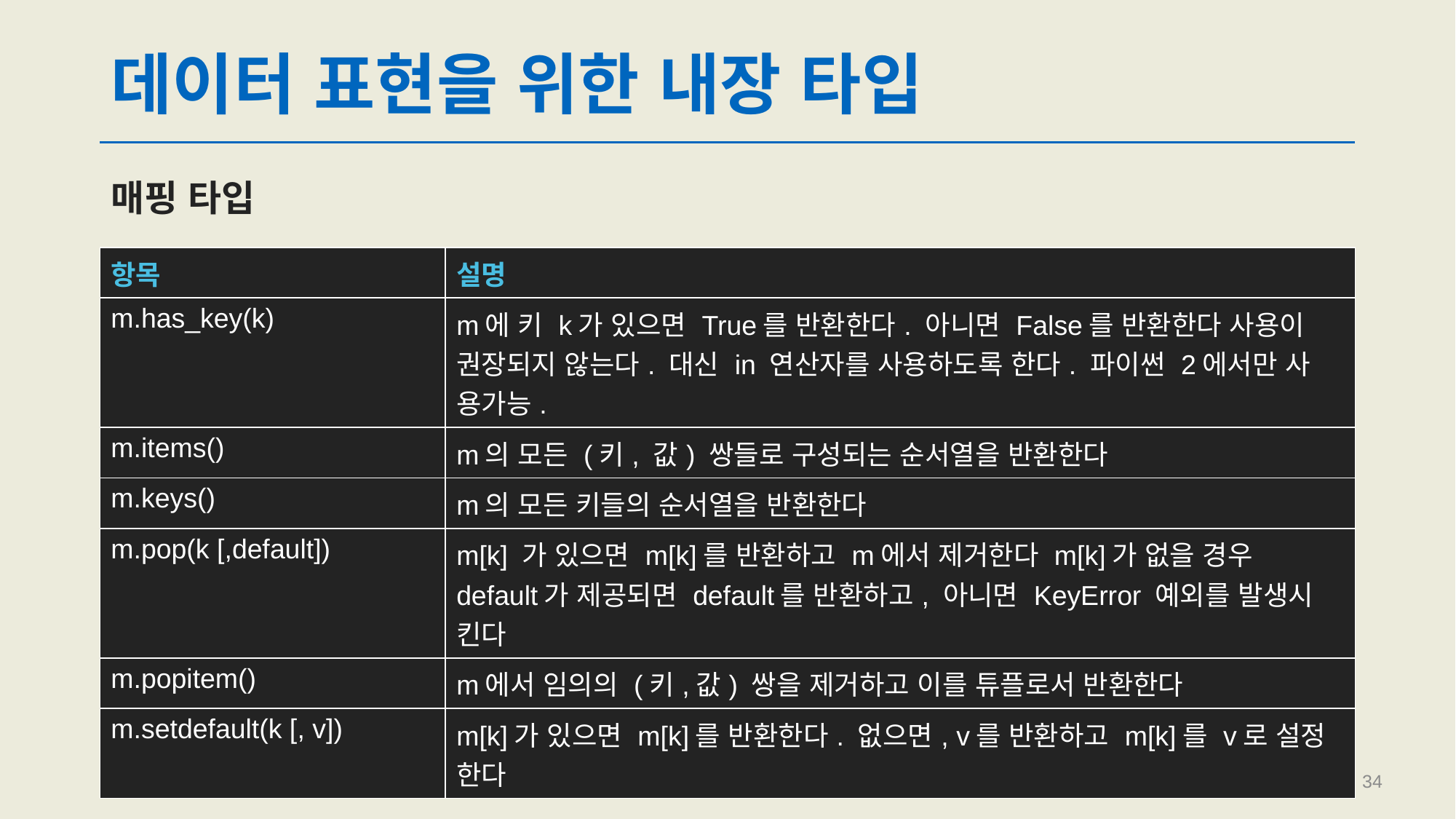

# 데이터 표현을 위한 내장 타입
매핑 타입
| 항목 | 설명 |
| --- | --- |
| m.has\_key(k) | m에 키 k가 있으면 True를 반환한다. 아니면 False를 반환한다 사용이 권장되지 않는다. 대신 in 연산자를 사용하도록 한다. 파이썬 2에서만 사 용가능. |
| m.items() | m의 모든 (키, 값) 쌍들로 구성되는 순서열을 반환한다 |
| m.keys() | m의 모든 키들의 순서열을 반환한다 |
| m.pop(k [,default]) | m[k] 가 있으면 m[k]를 반환하고 m에서 제거한다 m[k]가 없을 경우 default가 제공되면 default를 반환하고, 아니면 KeyError 예외를 발생시 킨다 |
| m.popitem() | m에서 임의의 (키,값) 쌍을 제거하고 이를 튜플로서 반환한다 |
| m.setdefault(k [, v]) | m[k]가 있으면 m[k]를 반환한다. 없으면, v를 반환하고 m[k]를 v로 설정 한다 |
사전의 메서드와 연산
34